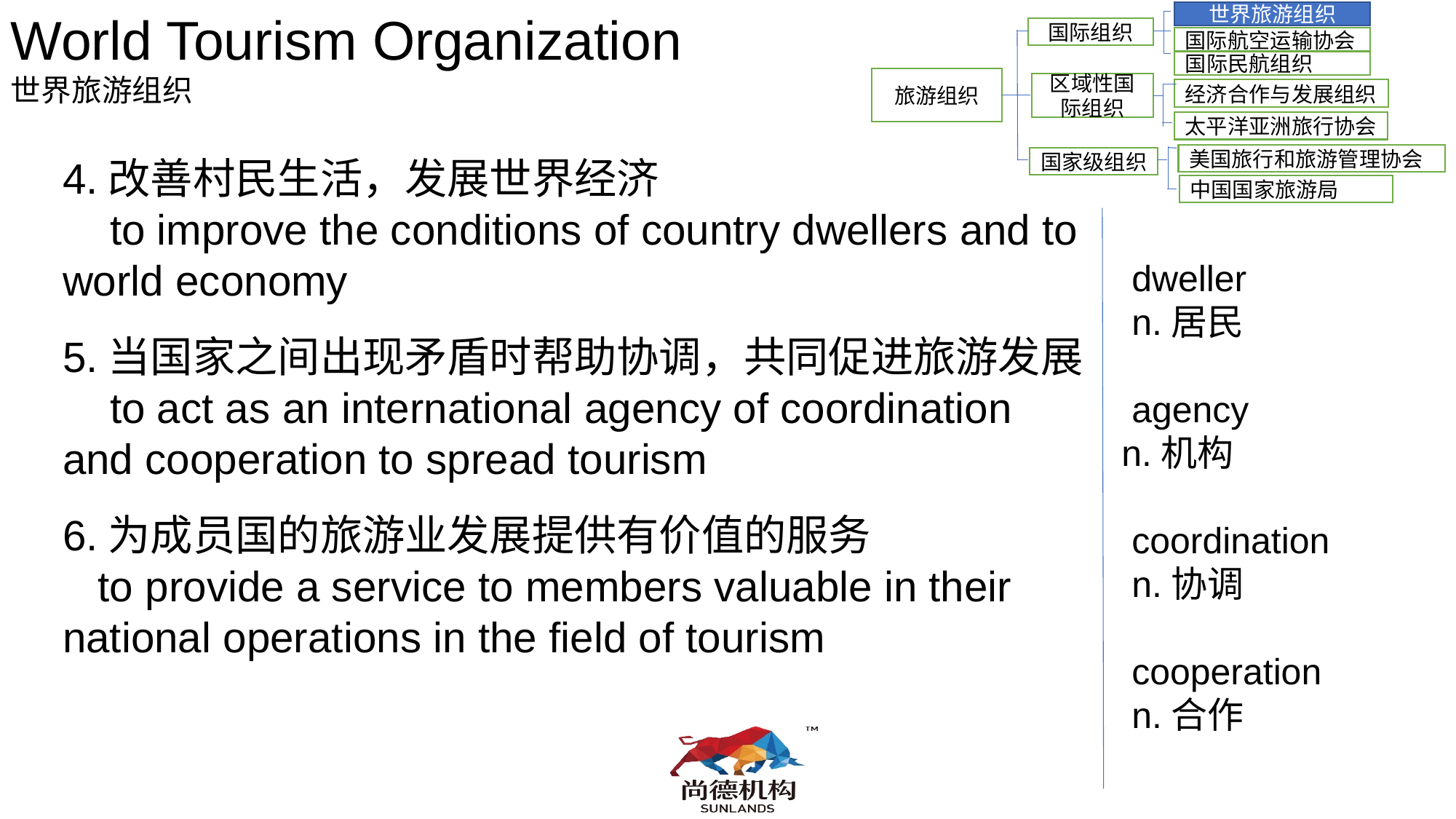

World Tourism Organization
世界旅游组织
世界旅游组织
国际组织
国际航空运输协会
国际民航组织
旅游组织
区域性国际组织
经济合作与发展组织
太平洋亚洲旅行协会
美国旅行和旅游管理协会
4.改善村民生活，发展世界经济
    to improve the conditions of country dwellers and to world economy

5.当国家之间出现矛盾时帮助协调，共同促进旅游发展
    to act as an international agency of coordination and cooperation to spread tourism

6.为成员国的旅游业发展提供有价值的服务
   to provide a service to members valuable in their national operations in the field of tourism
国家级组织
中国国家旅游局
 dweller
 n.居民

 agency
n.机构

 coordination
 n.协调

 cooperation
 n.合作